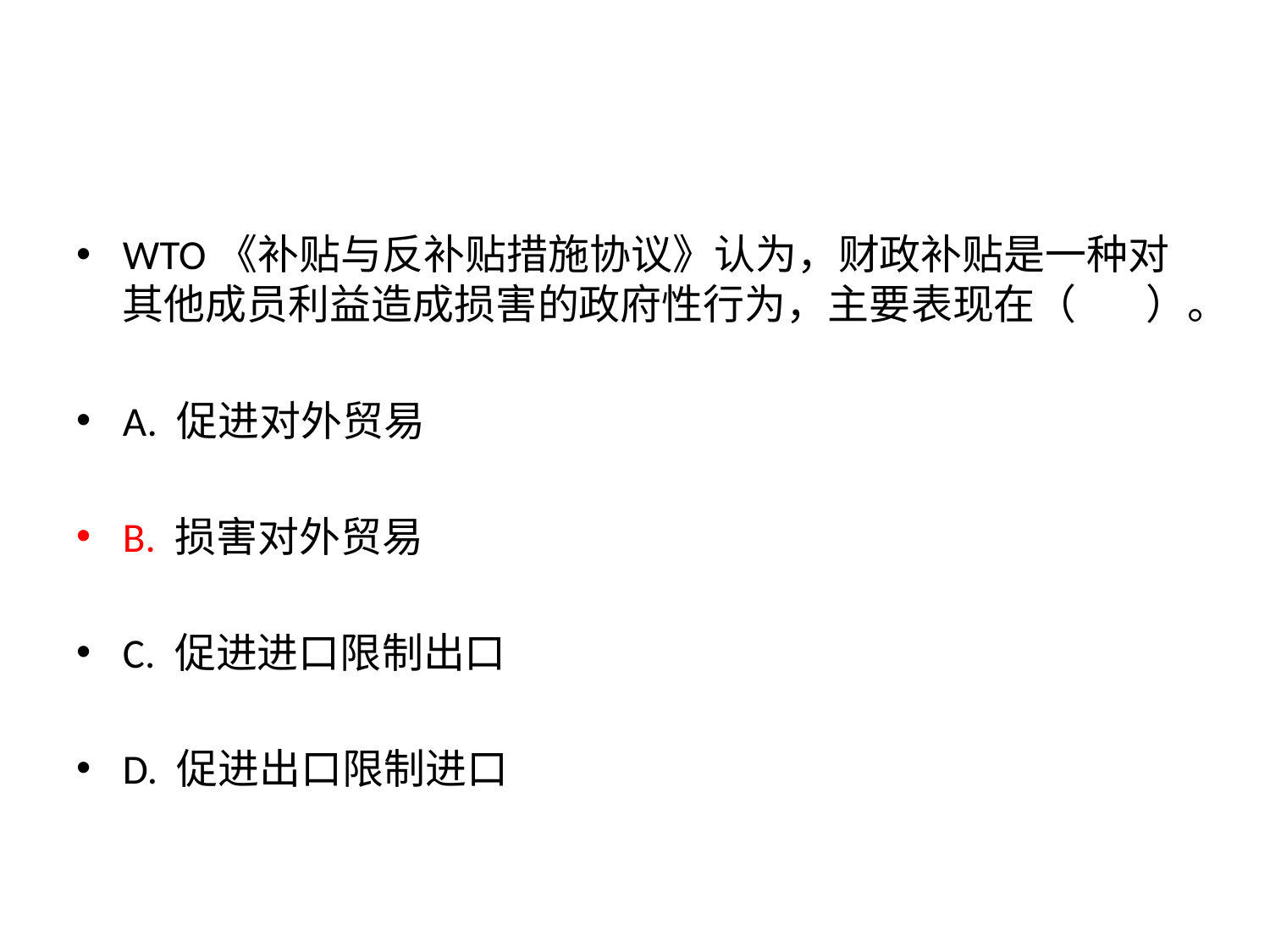

WTO《补贴与反补贴措施协议》认为，财政补贴是一种对其他成员利益造成损害的政府性行为，主要表现在（	   ）。

A. 促进对外贸易

B. 损害对外贸易

C. 促进进口限制出口

D. 促进出口限制进口